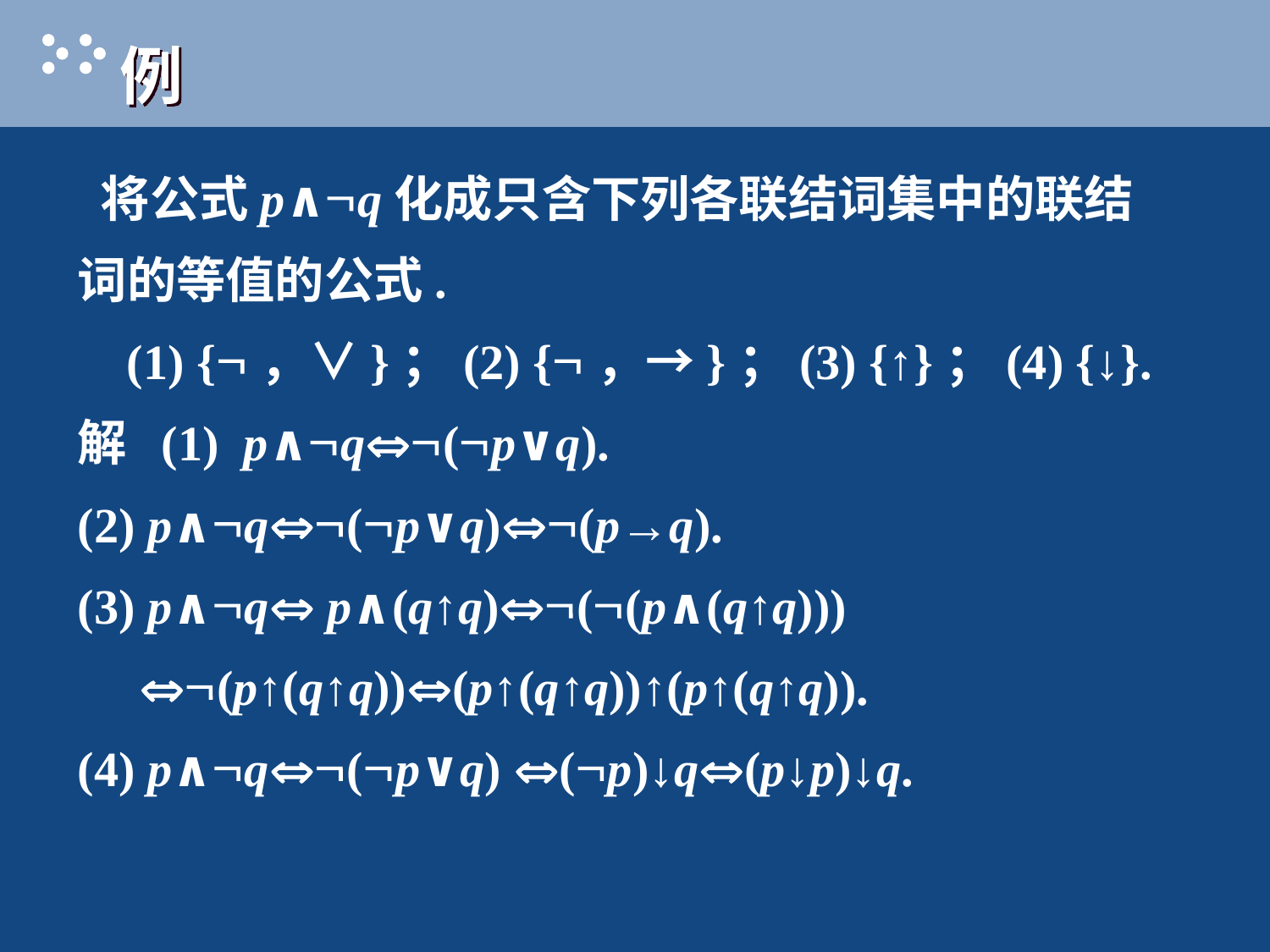

# 例
 将公式p∧¬q化成只含下列各联结词集中的联结
词的等值的公式.
    (1) {¬，∨}；(2) {¬，→}；(3) {↑}；(4) {↓}.
解  (1)  p∧¬q⇔¬(¬p∨q).
(2) p∧¬q⇔¬(¬p∨q)⇔¬(p→q).
(3) p∧¬q⇔ p∧(q↑q)⇔¬(¬(p∧(q↑q)))
     ⇔¬(p↑(q↑q))⇔(p↑(q↑q))↑(p↑(q↑q)).
(4) p∧¬q⇔¬(¬p∨q) ⇔(¬p)↓q⇔(p↓p)↓q.